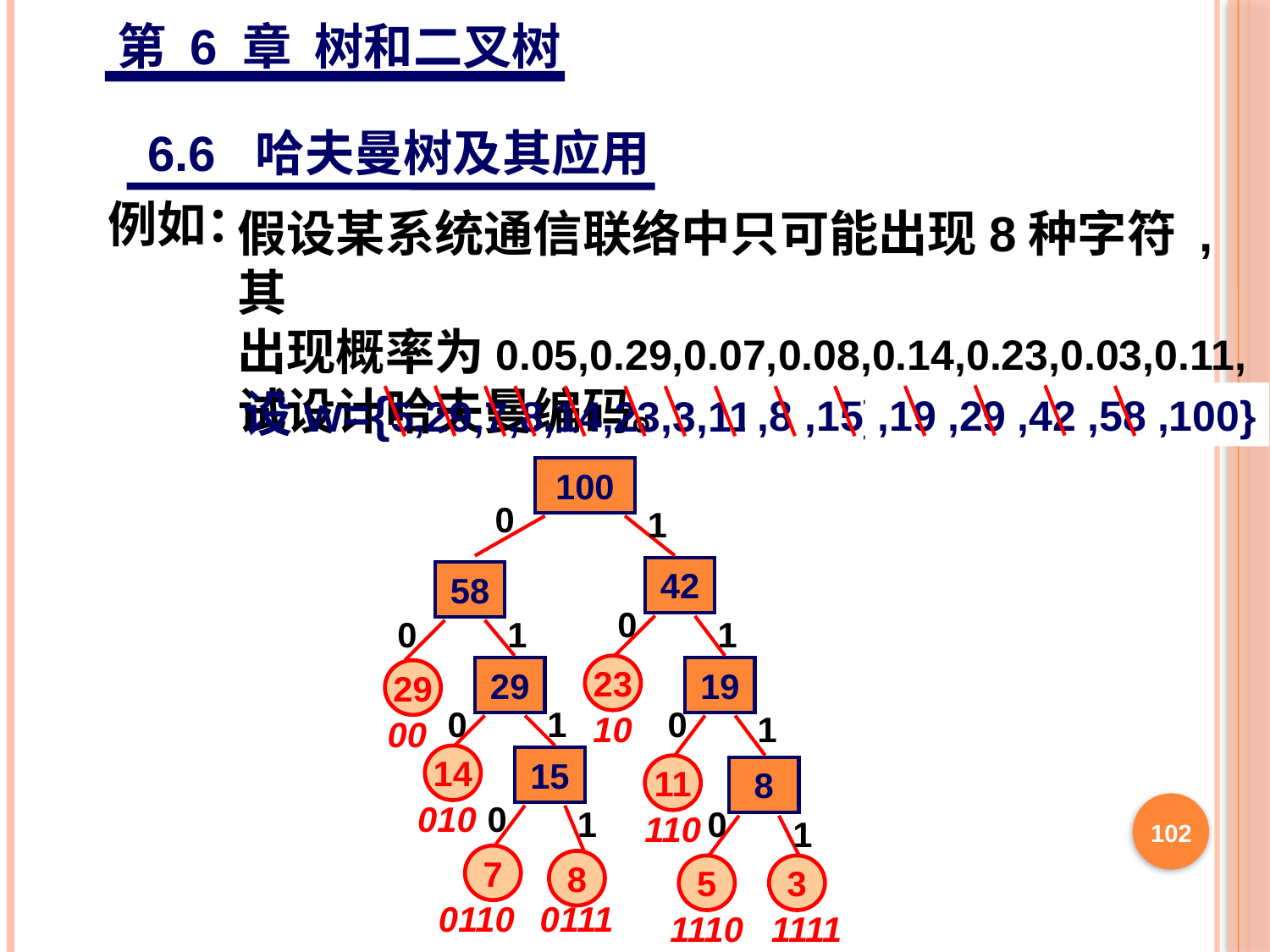

第 6 章  树和二叉树

6.6  哈夫曼树及其应用
例如：

假设某系统通信联络中只可能出现8种字符 ,其
出现概率为0.05,0.29,0.07,0.08,0.14,0.23,0.03,0.11,
试设计哈夫曼编码。
设w={5,29,7,8,14,23,3,11}
,8}
,15}
,19}
,29}
,42}
,58}
,100}

100
0
1

42
58
0
0
1
1

29
23
19
29
0
1
0
10
1
00

14
15
11
8
010
0
1
0
102
110

1

7
8
5
3
0110
0111
1110
1111